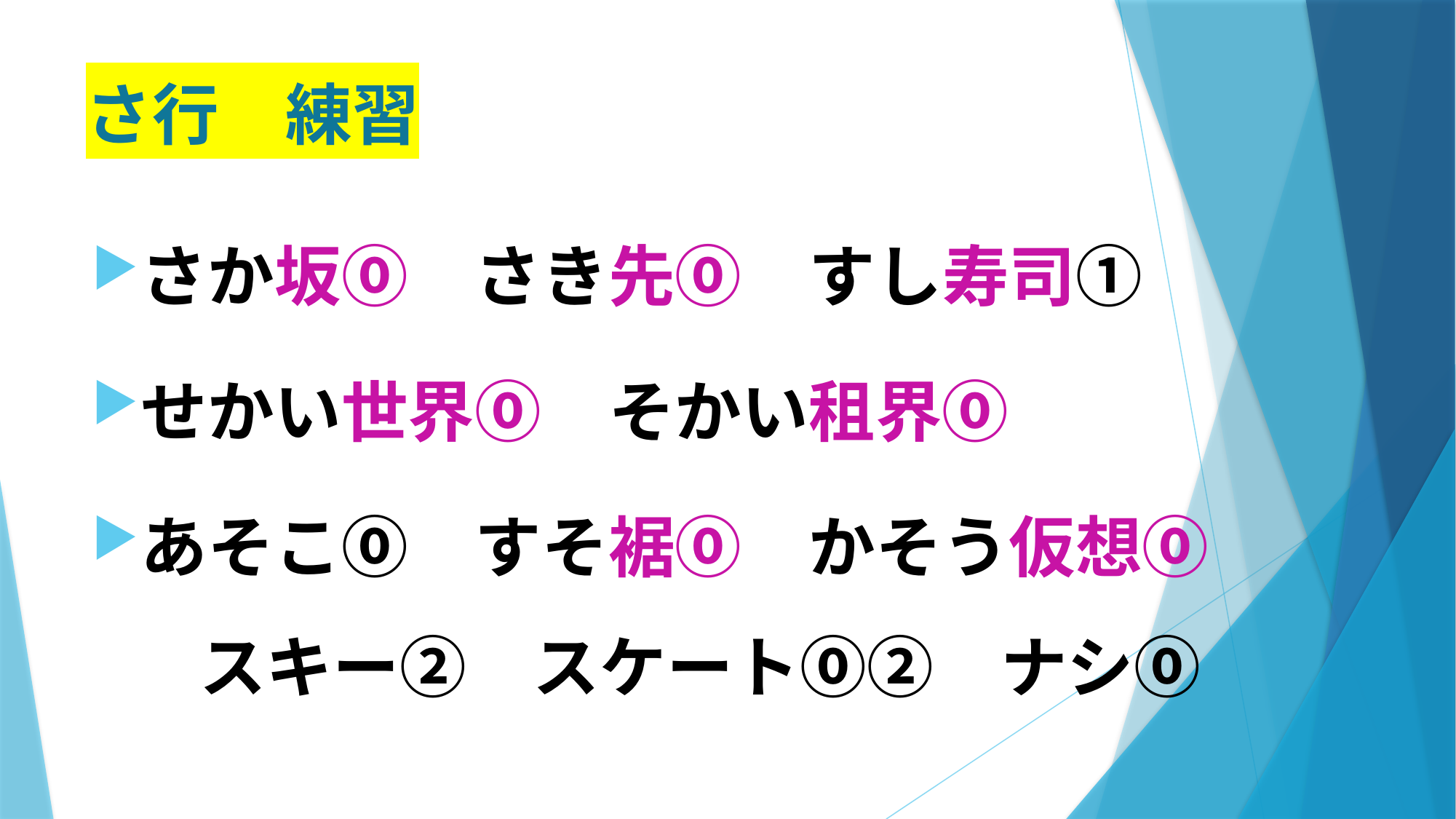

# さ行　練習
さか坂⓪　さき先⓪　すし寿司①
せかい世界⓪　そかい租界⓪
あそこ⓪　すそ裾⓪　かそう仮想⓪　　スキー②　スケート⓪②　ナシ⓪